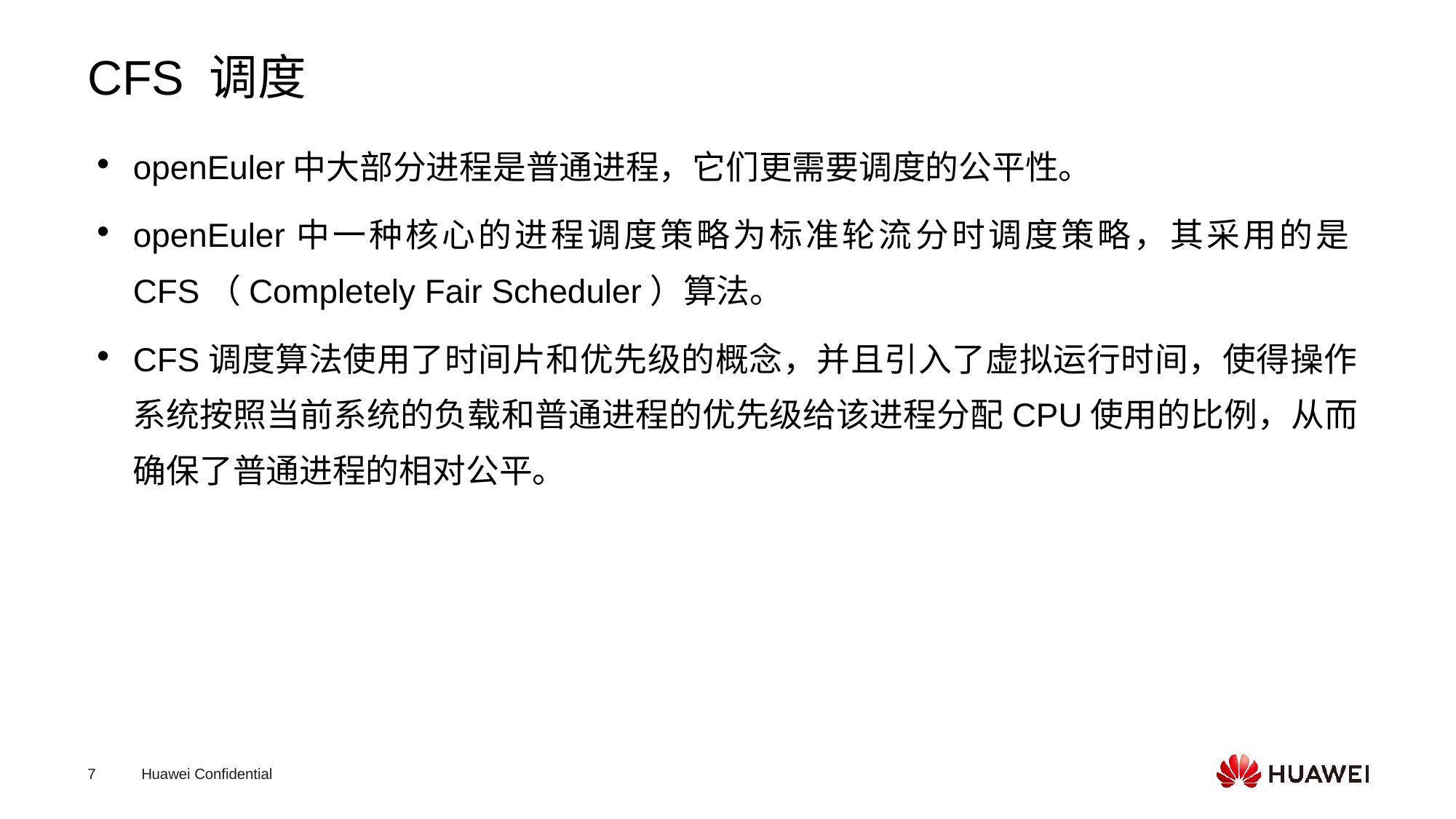

# CFS 调度
openEuler中大部分进程是普通进程，它们更需要调度的公平性。
openEuler中一种核心的进程调度策略为标准轮流分时调度策略，其采用的是CFS（Completely Fair Scheduler）算法。
CFS调度算法使用了时间片和优先级的概念，并且引入了虚拟运行时间，使得操作系统按照当前系统的负载和普通进程的优先级给该进程分配CPU使用的比例，从而确保了普通进程的相对公平。